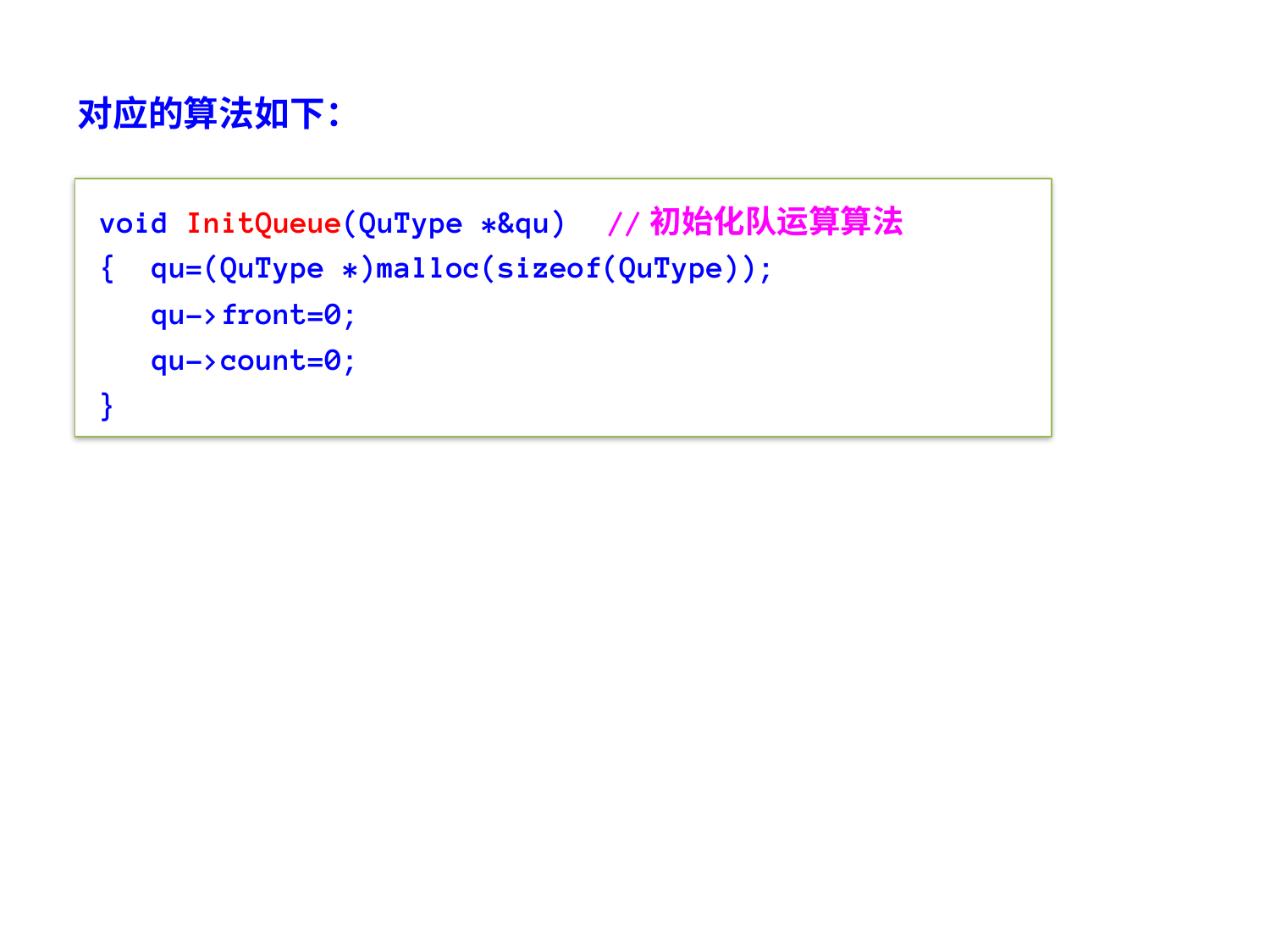

对应的算法如下：
void InitQueue(QuType *&qu)	//初始化队运算算法
{  qu=(QuType *)malloc(sizeof(QuType));
   qu->front=0;
   qu->count=0;
}